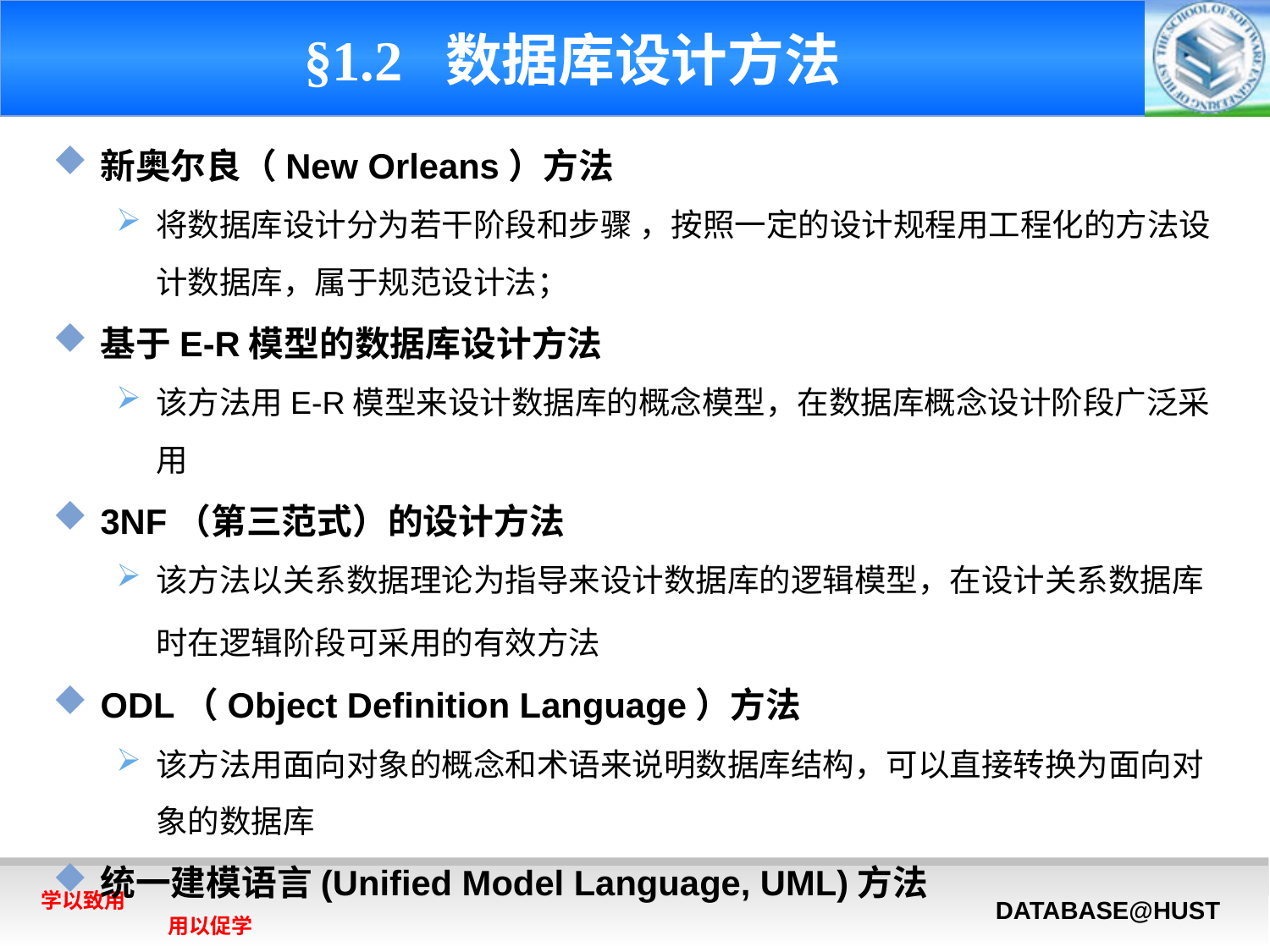

# §1.2  数据库设计方法
新奥尔良（New Orleans）方法
将数据库设计分为若干阶段和步骤 ，按照一定的设计规程用工程化的方法设计数据库，属于规范设计法；
基于E-R模型的数据库设计方法
该方法用E-R模型来设计数据库的概念模型，在数据库概念设计阶段广泛采用
3NF（第三范式）的设计方法
该方法以关系数据理论为指导来设计数据库的逻辑模型，在设计关系数据库时在逻辑阶段可采用的有效方法
ODL（Object Definition Language）方法
该方法用面向对象的概念和术语来说明数据库结构，可以直接转换为面向对象的数据库
统一建模语言(Unified Model Language, UML)方法